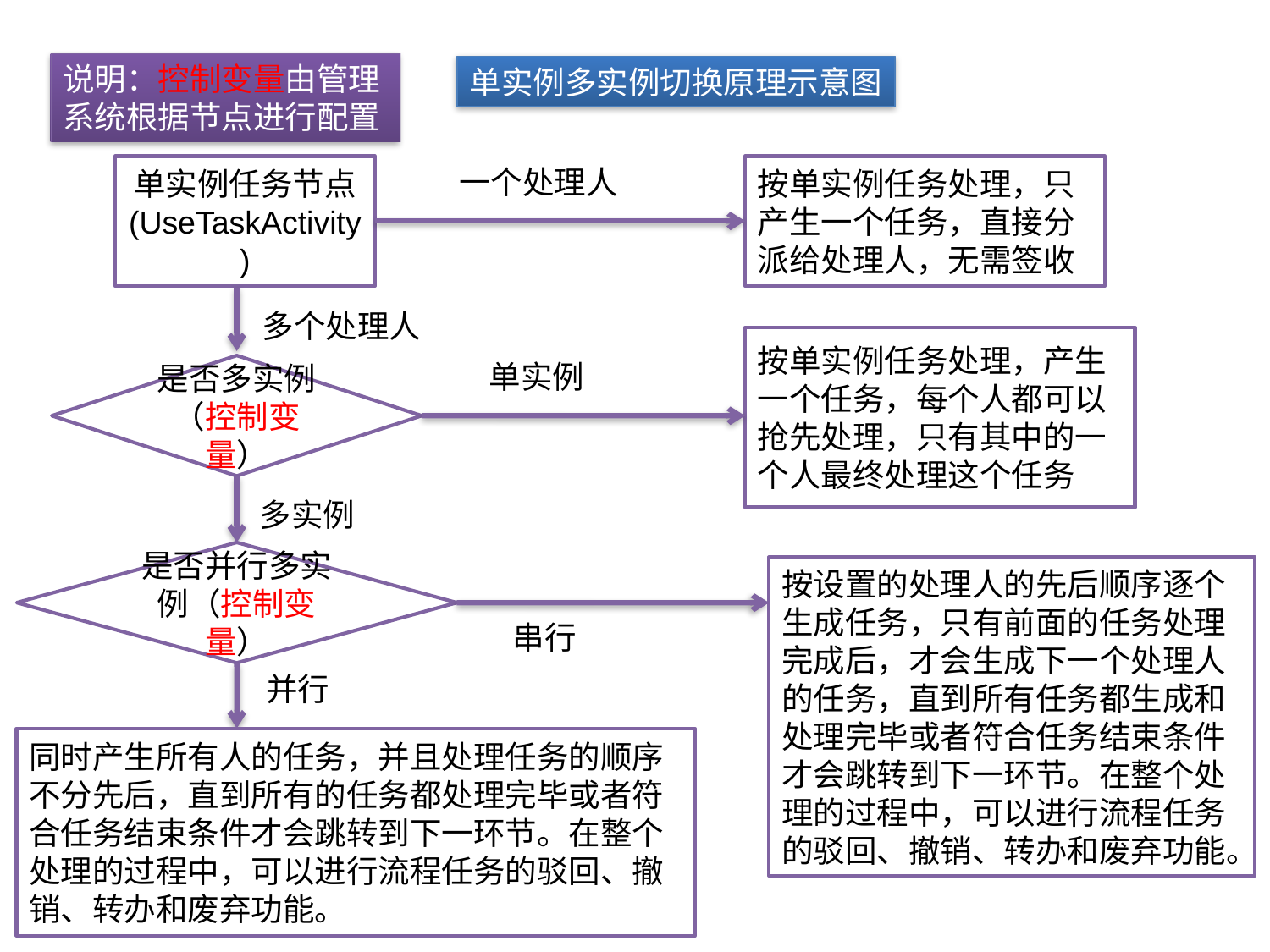

说明：控制变量由管理系统根据节点进行配置
单实例多实例切换原理示意图
单实例任务节点
(UseTaskActivity)
一个处理人
按单实例任务处理，只产生一个任务，直接分派给处理人，无需签收
多个处理人
按单实例任务处理，产生一个任务，每个人都可以抢先处理，只有其中的一个人最终处理这个任务
单实例
是否多实例（控制变量）
多实例
是否并行多实例（控制变量）
按设置的处理人的先后顺序逐个生成任务，只有前面的任务处理完成后，才会生成下一个处理人的任务，直到所有任务都生成和处理完毕或者符合任务结束条件才会跳转到下一环节。在整个处理的过程中，可以进行流程任务的驳回、撤销、转办和废弃功能。
串行
并行
同时产生所有人的任务，并且处理任务的顺序不分先后，直到所有的任务都处理完毕或者符合任务结束条件才会跳转到下一环节。在整个处理的过程中，可以进行流程任务的驳回、撤销、转办和废弃功能。